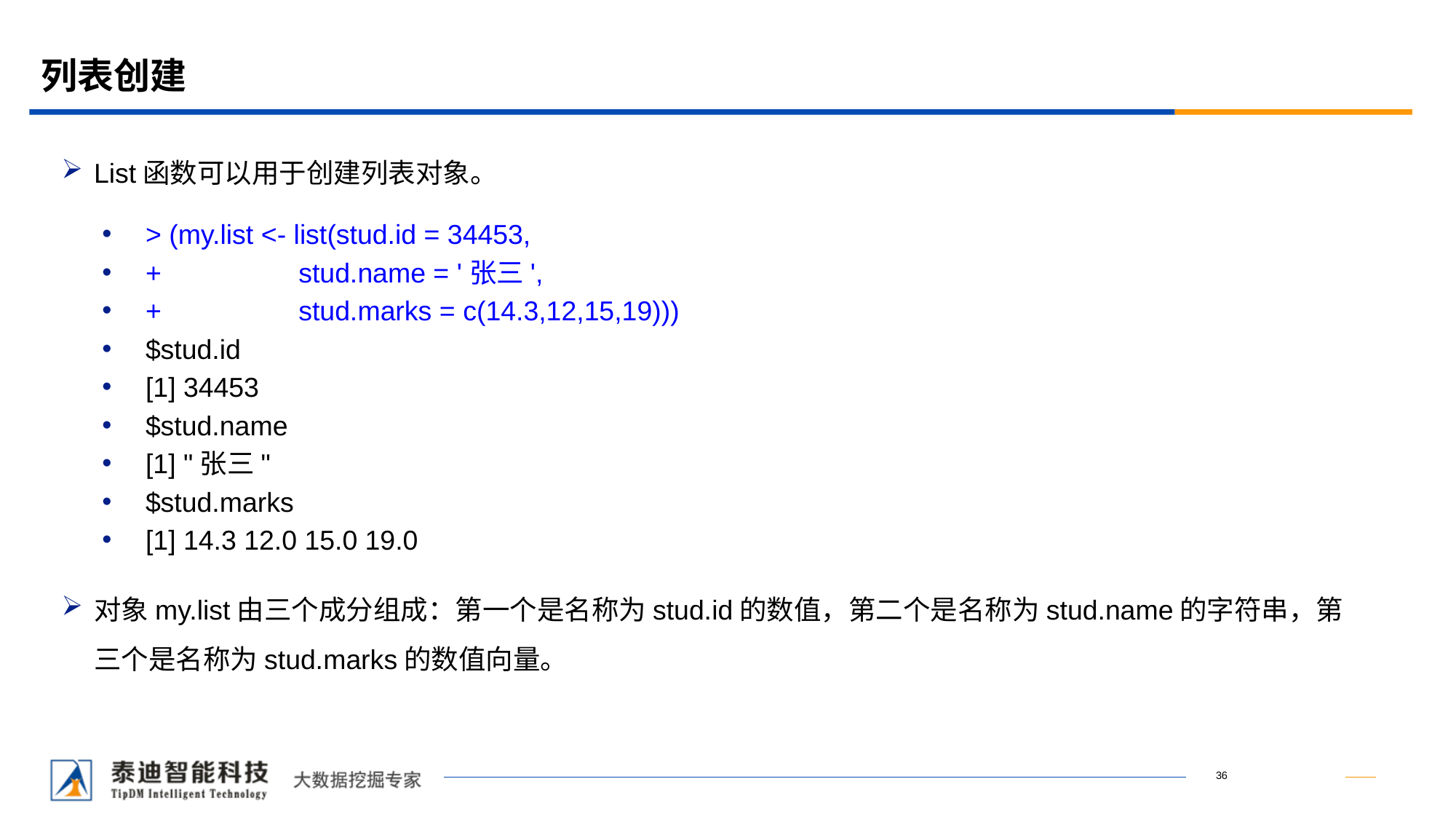

# 列表创建
List函数可以用于创建列表对象。

对象my.list由三个成分组成：第一个是名称为stud.id的数值，第二个是名称为stud.name的字符串，第三个是名称为stud.marks的数值向量。

> (my.list <- list(stud.id = 34453,
+                  stud.name = '张三',
+                  stud.marks = c(14.3,12,15,19)))
$stud.id
[1] 34453
$stud.name
[1] "张三"
$stud.marks
[1] 14.3 12.0 15.0 19.0